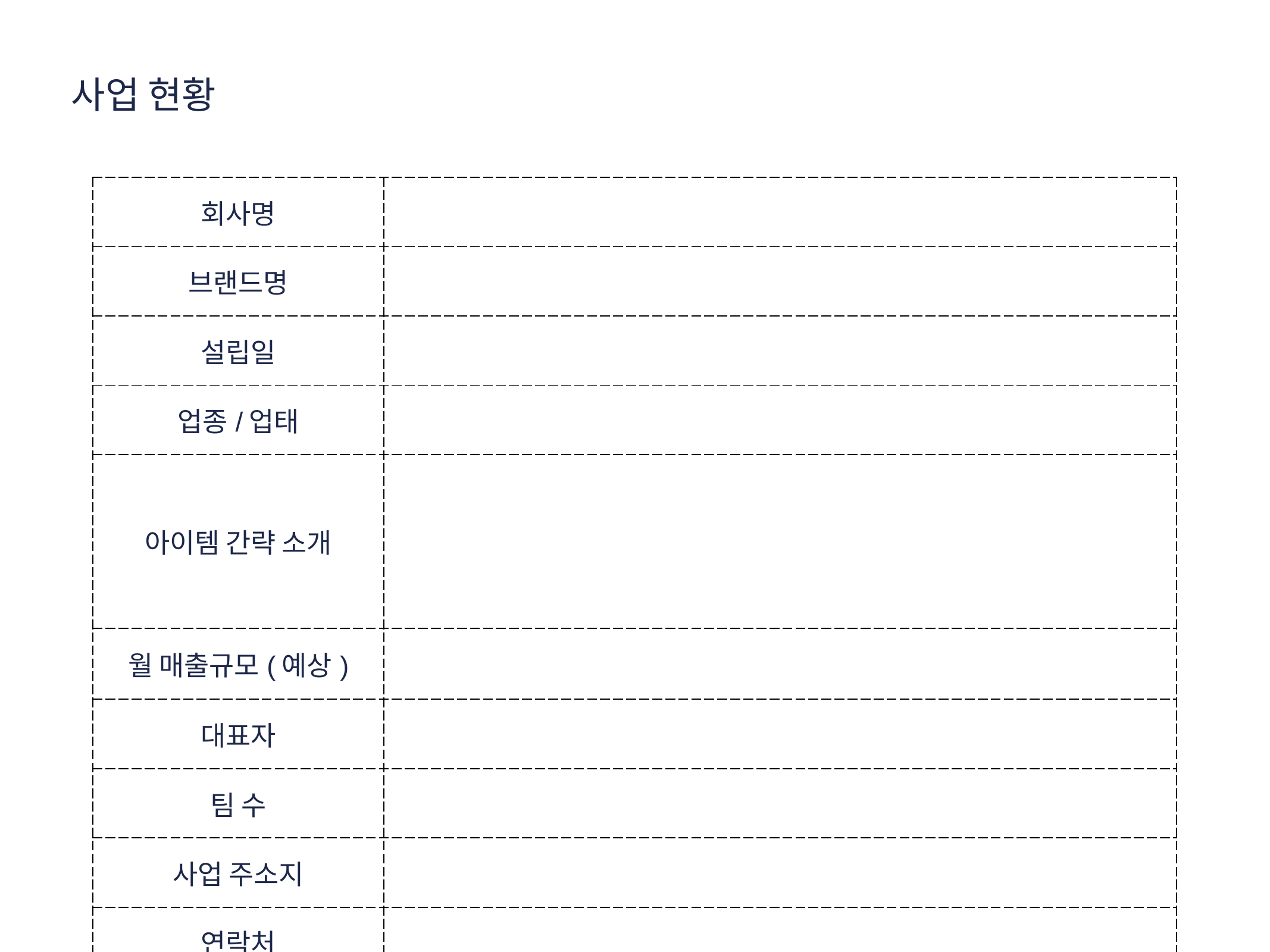

사업 현황
| 회사명 |  |
| --- | --- |
| 브랜드명 |  |
| 설립일 |  |
| 업종/업태 |  |
| 아이템 간략 소개 |  |
| 월 매출규모(예상) |  |
| 대표자 |  |
| 팀 수 |  |
| 사업 주소지 |  |
| 연락처 |  |